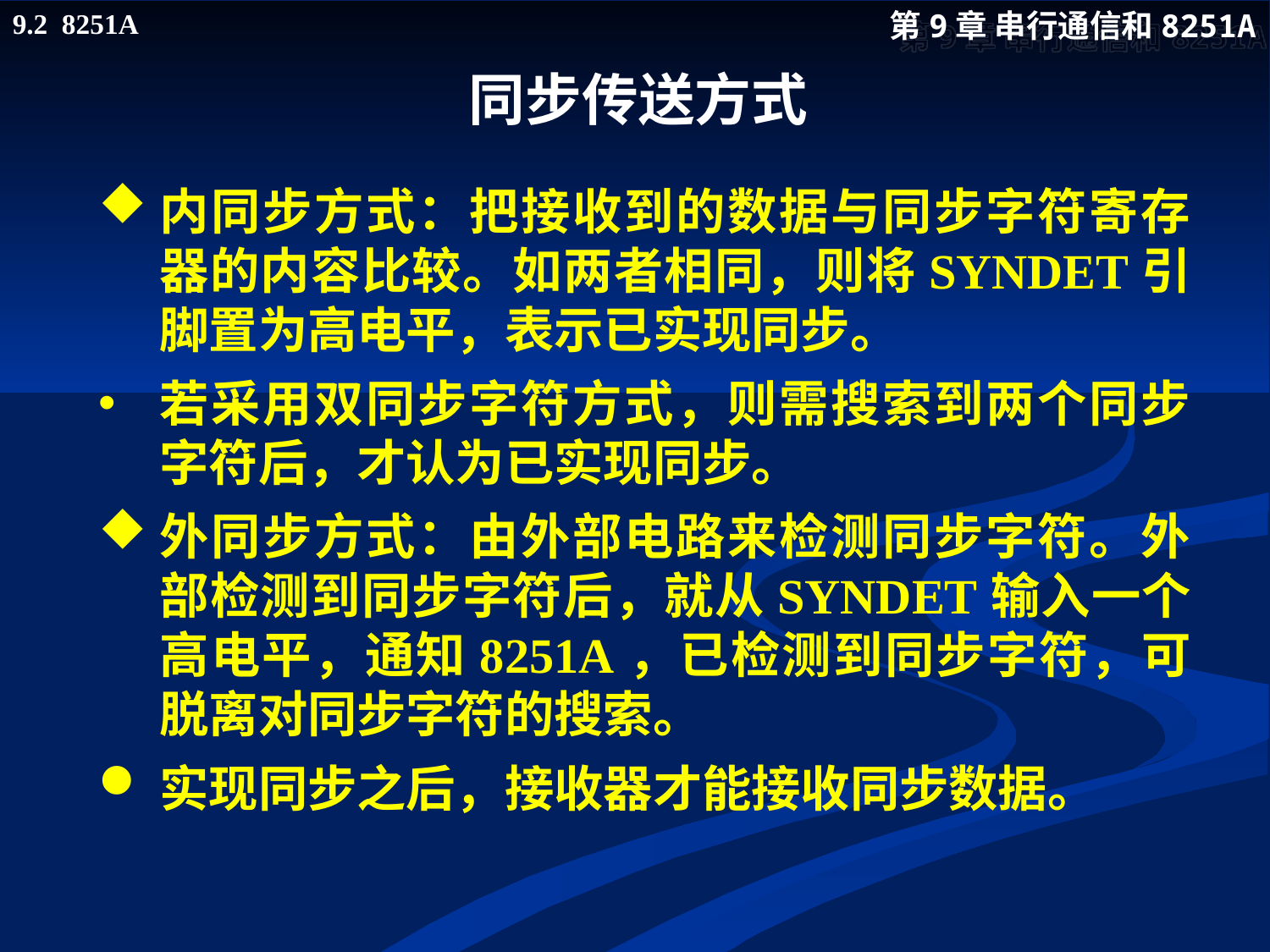

# 同步传送方式
内同步方式：把接收到的数据与同步字符寄存器的内容比较。如两者相同，则将SYNDET引脚置为高电平，表示已实现同步。
若采用双同步字符方式，则需搜索到两个同步字符后，才认为已实现同步。
外同步方式：由外部电路来检测同步字符。外部检测到同步字符后，就从SYNDET输入一个高电平，通知8251A，已检测到同步字符，可脱离对同步字符的搜索。
实现同步之后，接收器才能接收同步数据。